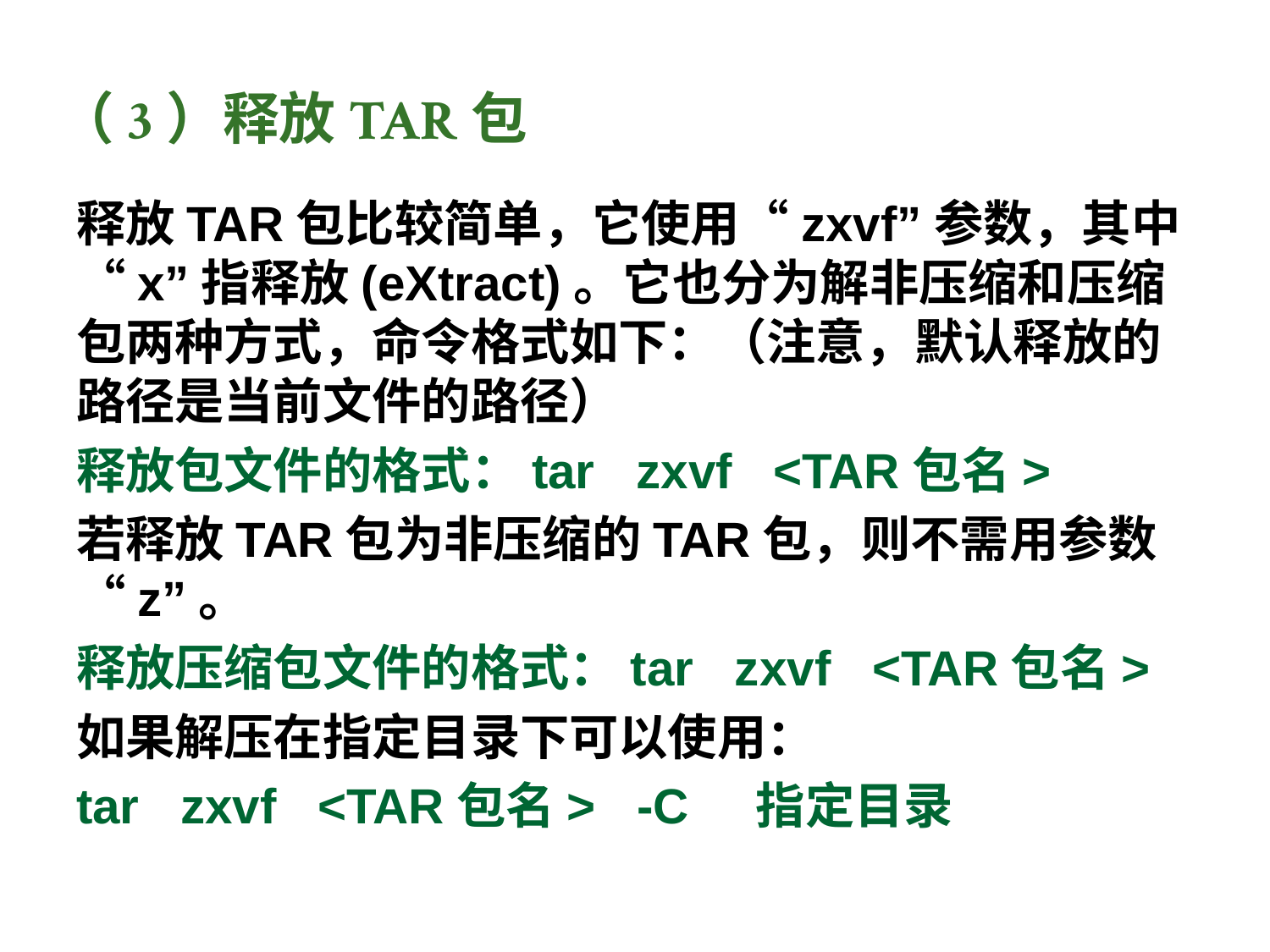

# （3）释放TAR包
释放TAR包比较简单，它使用“zxvf”参数，其中“x”指释放(eXtract)。它也分为解非压缩和压缩包两种方式，命令格式如下：（注意，默认释放的路径是当前文件的路径）
释放包文件的格式：tar   zxvf   <TAR包名>
若释放TAR包为非压缩的TAR包，则不需用参数“z”。
释放压缩包文件的格式：tar   zxvf   <TAR包名>
如果解压在指定目录下可以使用：
tar   zxvf   <TAR包名>   -C    指定目录